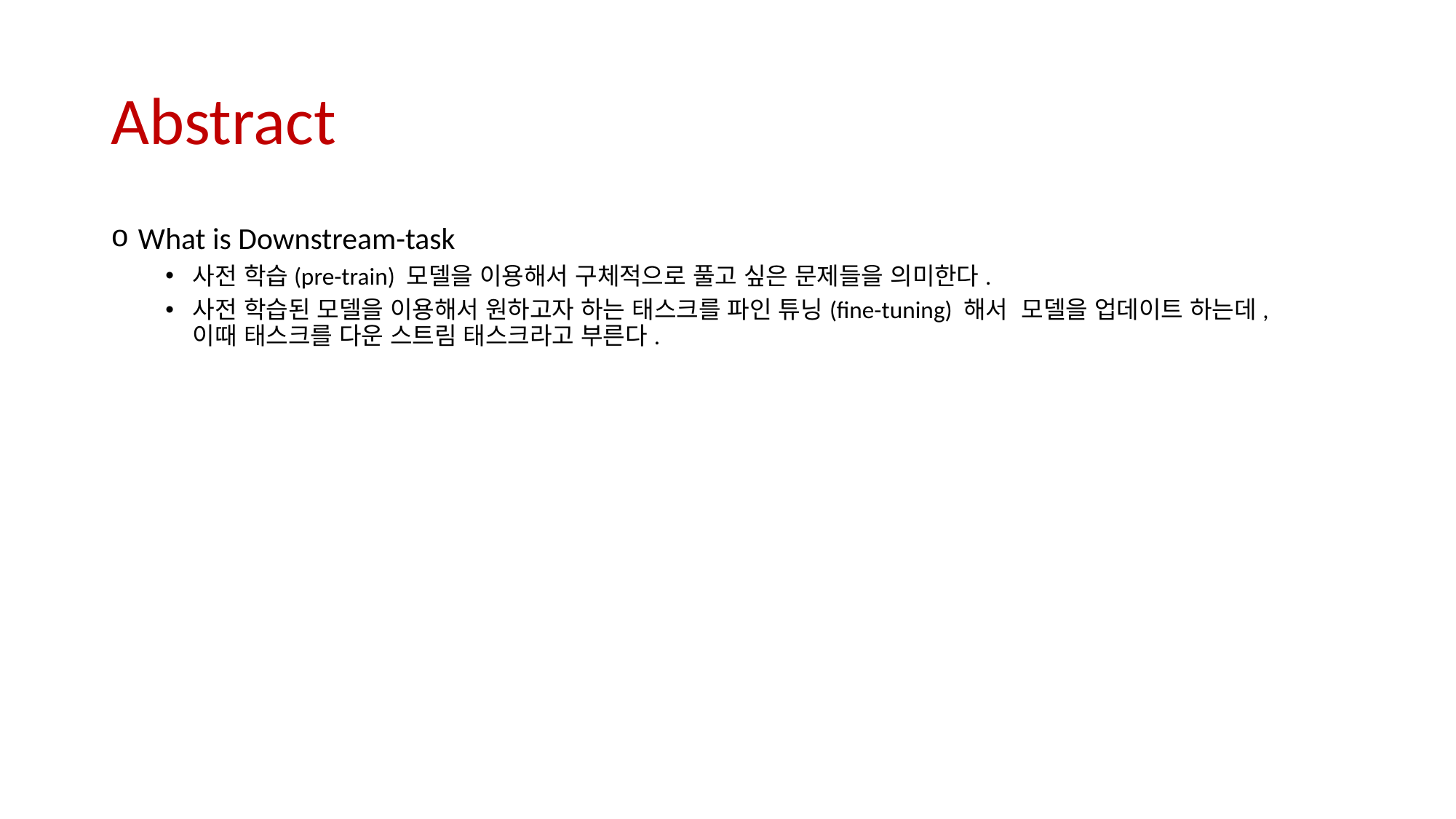

# Abstract
What is Downstream-task
사전 학습(pre-train) 모델을 이용해서 구체적으로 풀고 싶은 문제들을 의미한다.
사전 학습된 모델을 이용해서 원하고자 하는 태스크를 파인 튜닝(fine-tuning) 해서  모델을 업데이트 하는데, 이때 태스크를 다운 스트림 태스크라고 부른다.